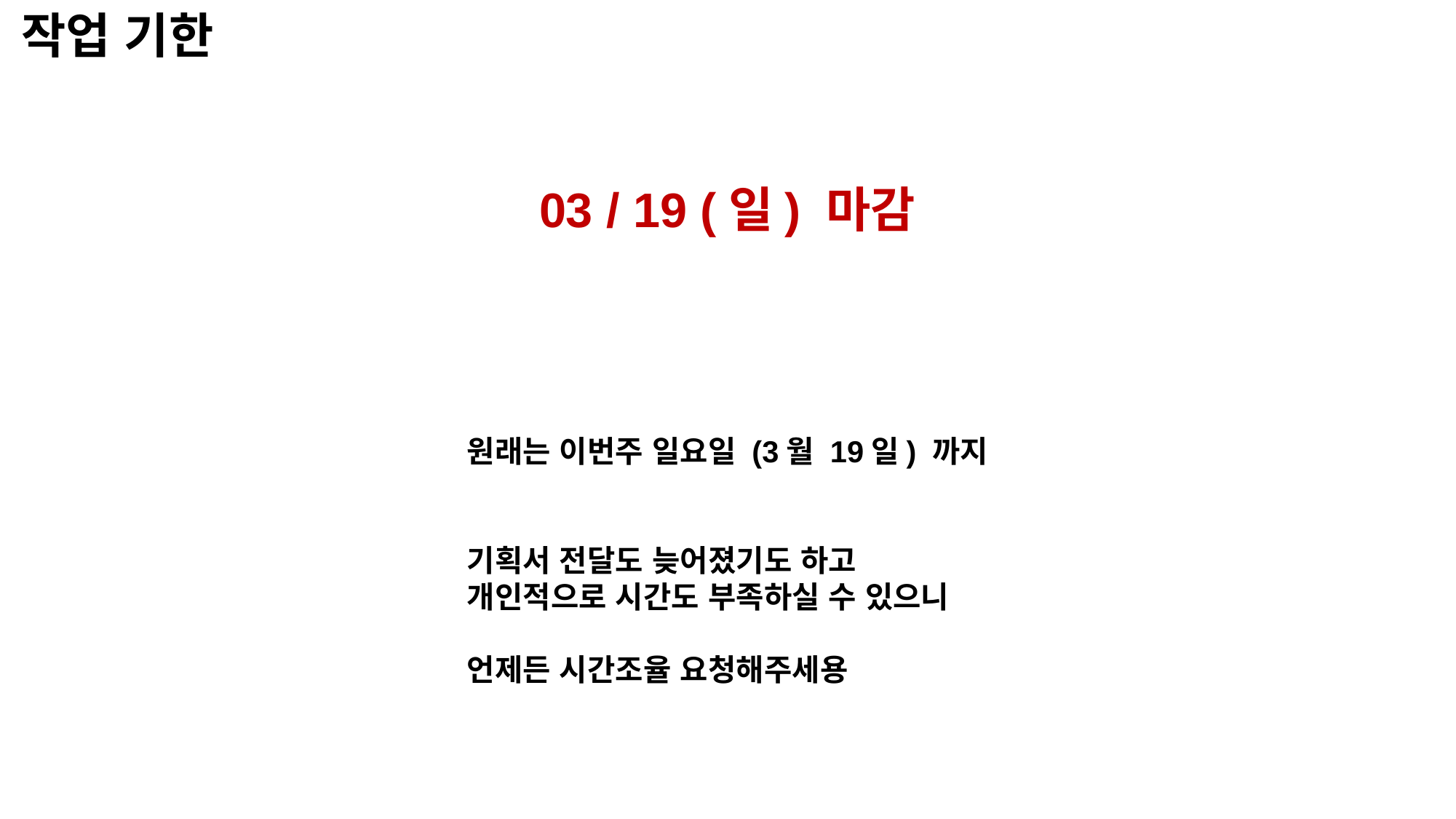

작업 기한
03 / 19 (일) 마감
원래는 이번주 일요일 (3월 19일) 까지

기획서 전달도 늦어졌기도 하고
개인적으로 시간도 부족하실 수 있으니

언제든 시간조율 요청해주세용